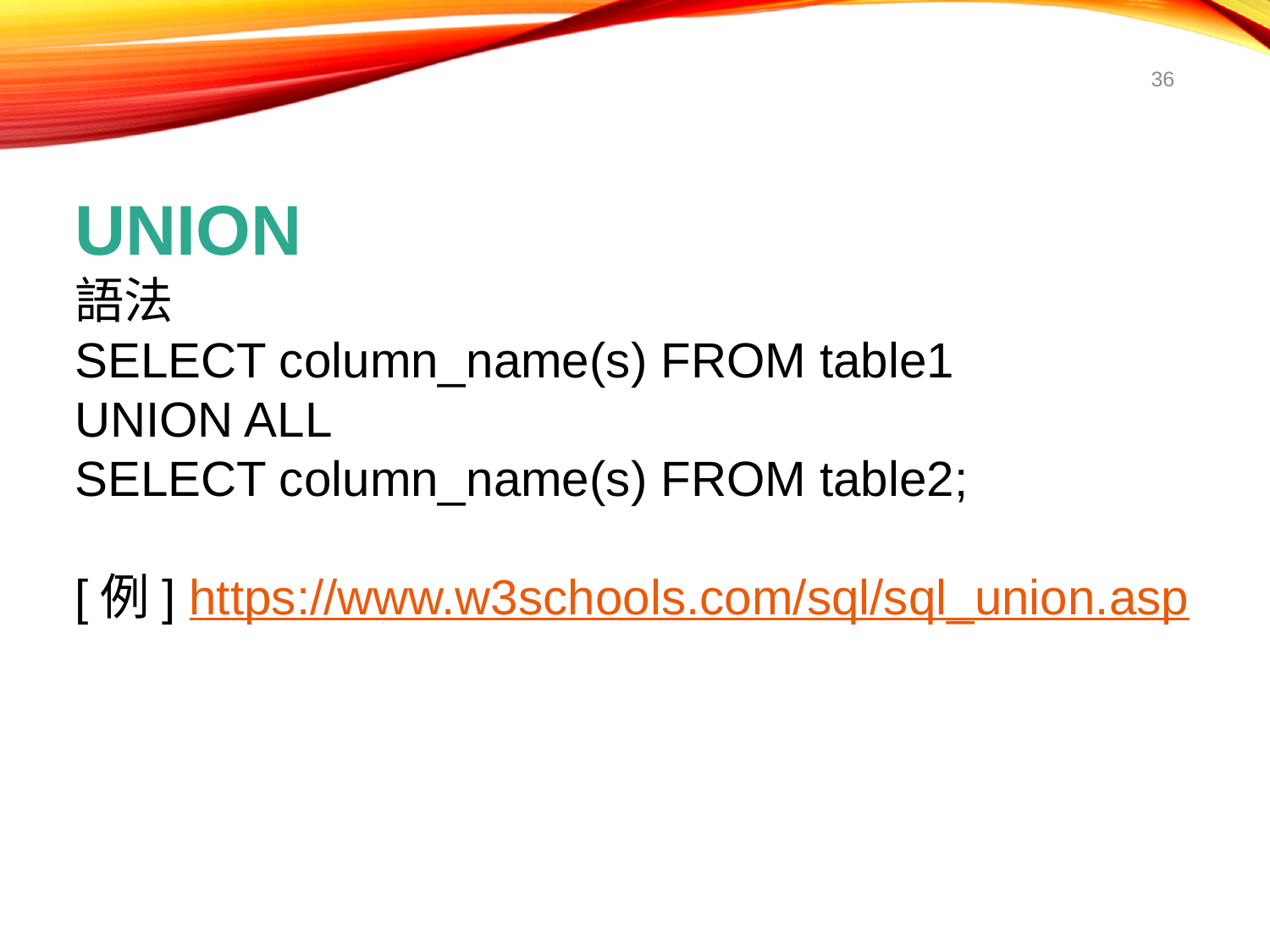

36
UNION
語法
SELECT column_name(s) FROM table1
UNION ALL
SELECT column_name(s) FROM table2;

[例] https://www.w3schools.com/sql/sql_union.asp